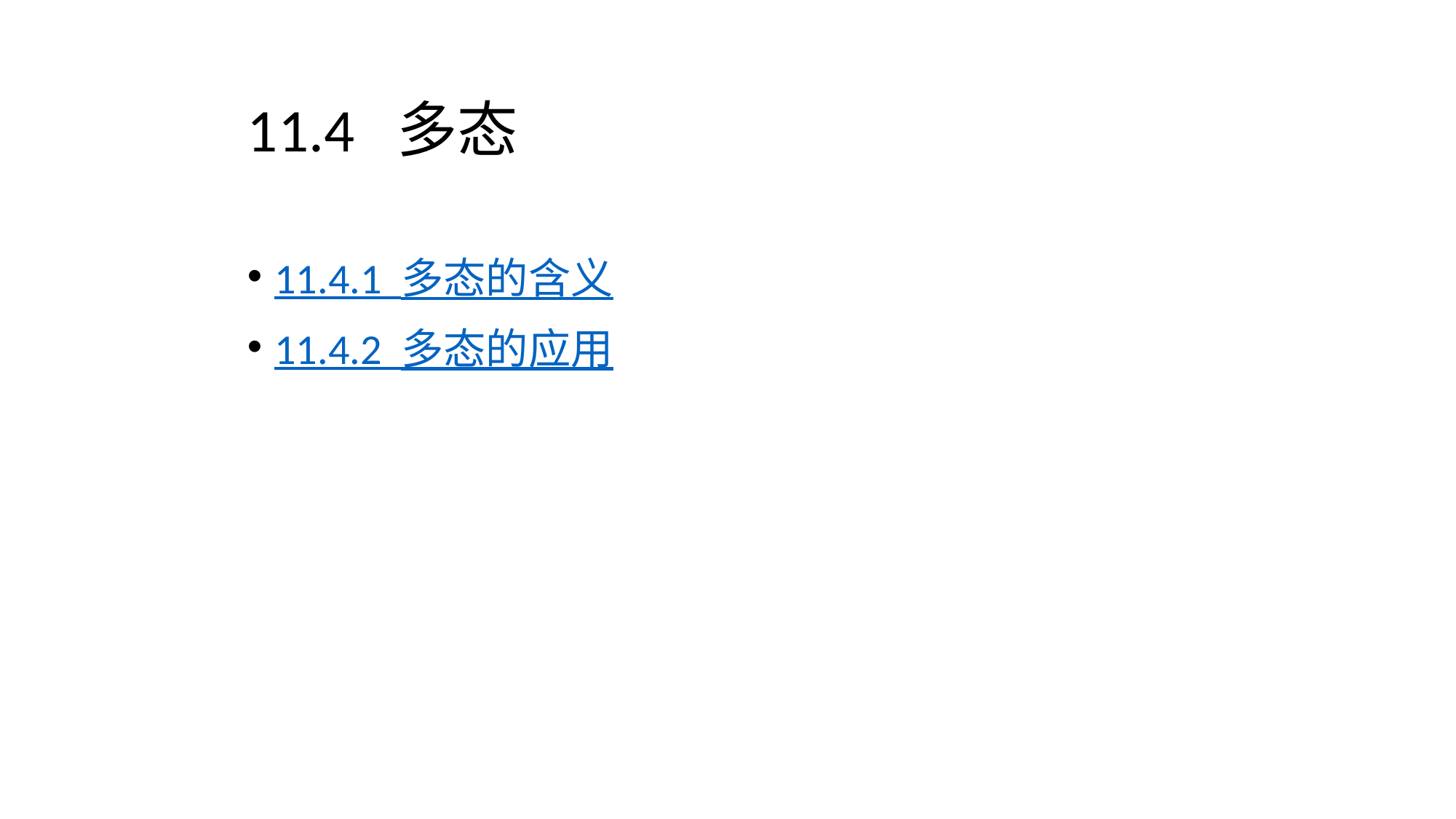

# 11.4  多态
11.4.1  多态的含义
11.4.2  多态的应用